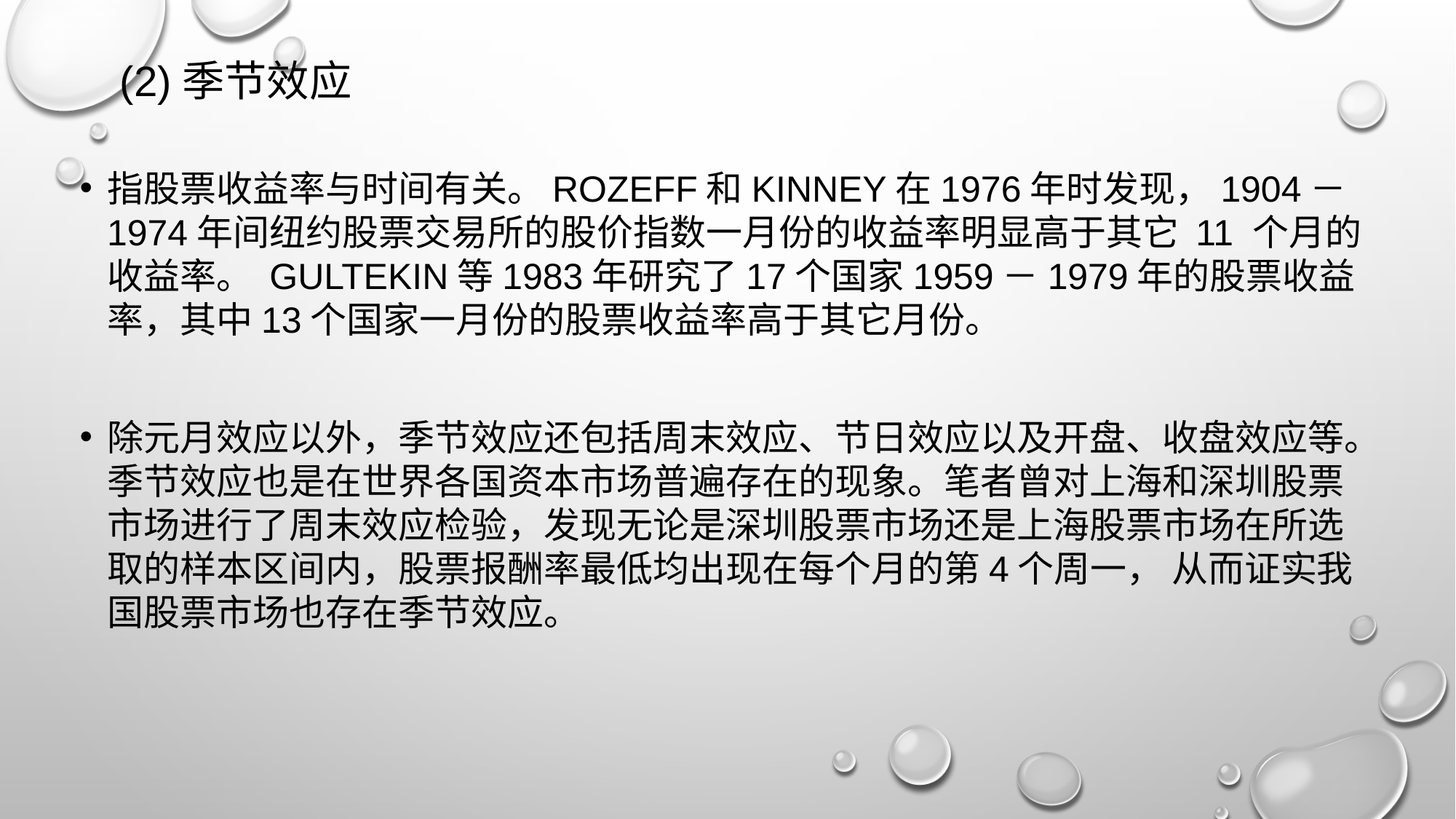

# (2)季节效应
指股票收益率与时间有关。Rozeff和Kinney在1976年时发现，1904－1974年间纽约股票交易所的股价指数一月份的收益率明显高于其它 11 个月的收益率。 Gultekin等1983年研究了17个国家1959－1979年的股票收益率，其中13个国家一月份的股票收益率高于其它月份。

除元月效应以外，季节效应还包括周末效应、节日效应以及开盘、收盘效应等。季节效应也是在世界各国资本市场普遍存在的现象。笔者曾对上海和深圳股票市场进行了周末效应检验，发现无论是深圳股票市场还是上海股票市场在所选取的样本区间内，股票报酬率最低均出现在每个月的第4个周一， 从而证实我国股票市场也存在季节效应。